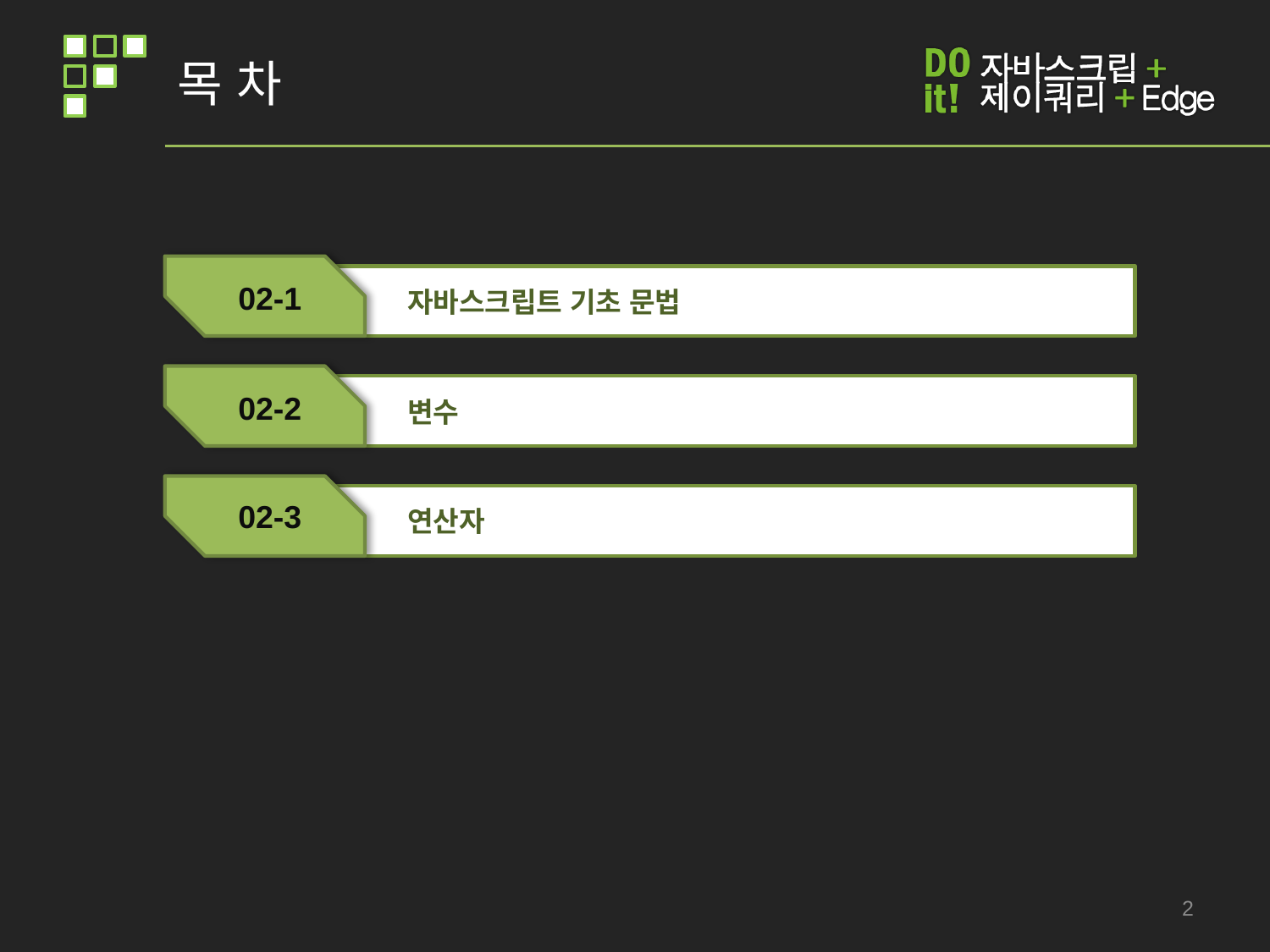

# 목 차
02-1
자바스크립트 기초 문법
02-2
변수
02-3
연산자

01-4
자바스크립트 맛보기 예제
2